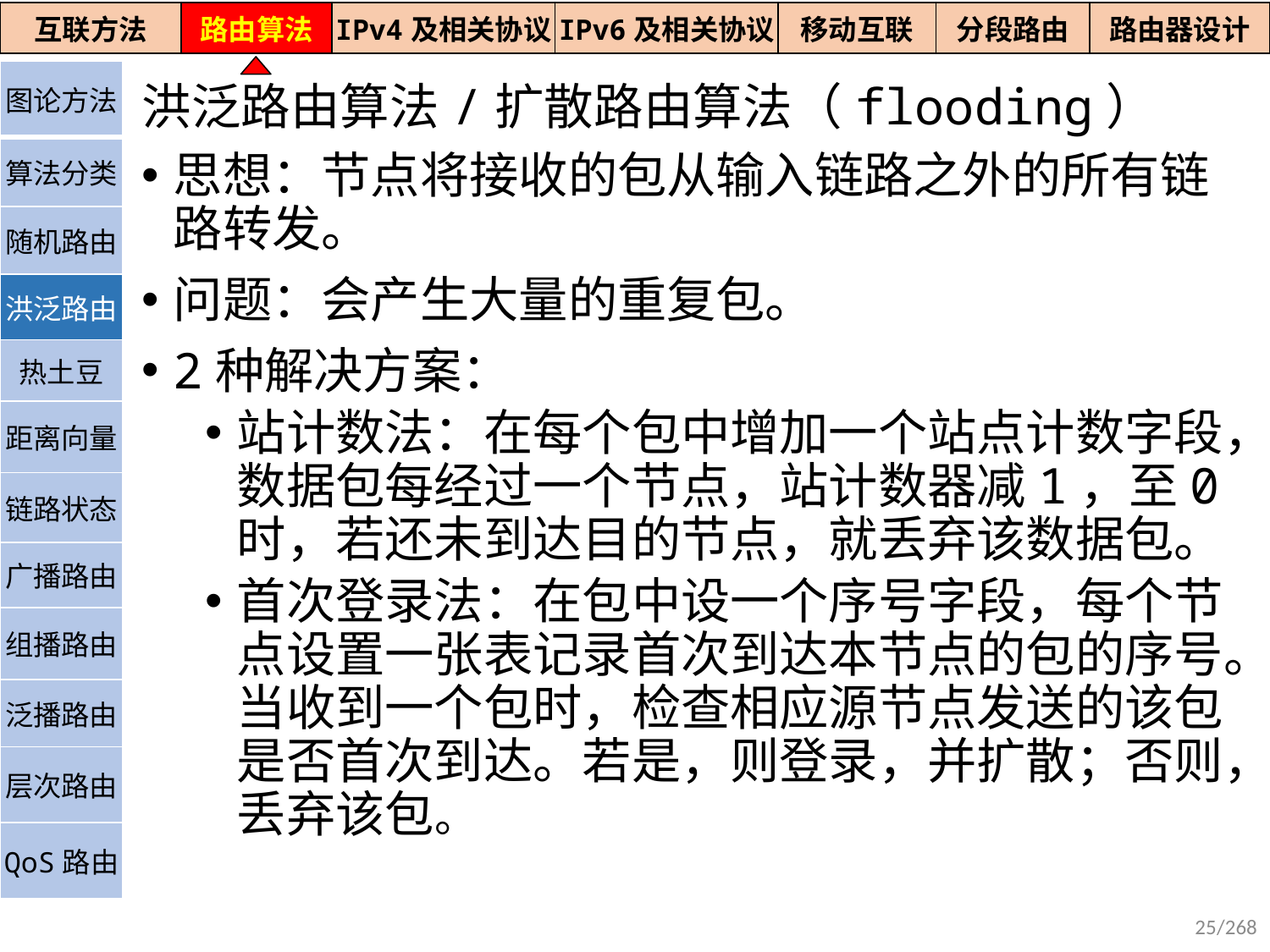

| 互联方法 | 路由算法 | IPv4及相关协议 | IPv6及相关协议 | 移动互联 | 分段路由 | 路由器设计 |
| --- | --- | --- | --- | --- | --- | --- |

洪泛路由算法/扩散路由算法（flooding）
| 图论方法 |
| --- |
| 算法分类 |
| 随机路由 |
| 洪泛路由 |
| 热土豆 |
| 距离向量 |
| 链路状态 |
| 广播路由 |
| 组播路由 |
| 泛播路由 |
| 层次路由 |
| QoS路由 |
思想：节点将接收的包从输入链路之外的所有链路转发。
问题：会产生大量的重复包。
2种解决方案：
站计数法：在每个包中增加一个站点计数字段，数据包每经过一个节点，站计数器减1，至0时，若还未到达目的节点，就丢弃该数据包。
首次登录法：在包中设一个序号字段，每个节点设置一张表记录首次到达本节点的包的序号。当收到一个包时，检查相应源节点发送的该包是否首次到达。若是，则登录，并扩散；否则，丢弃该包。
25/268